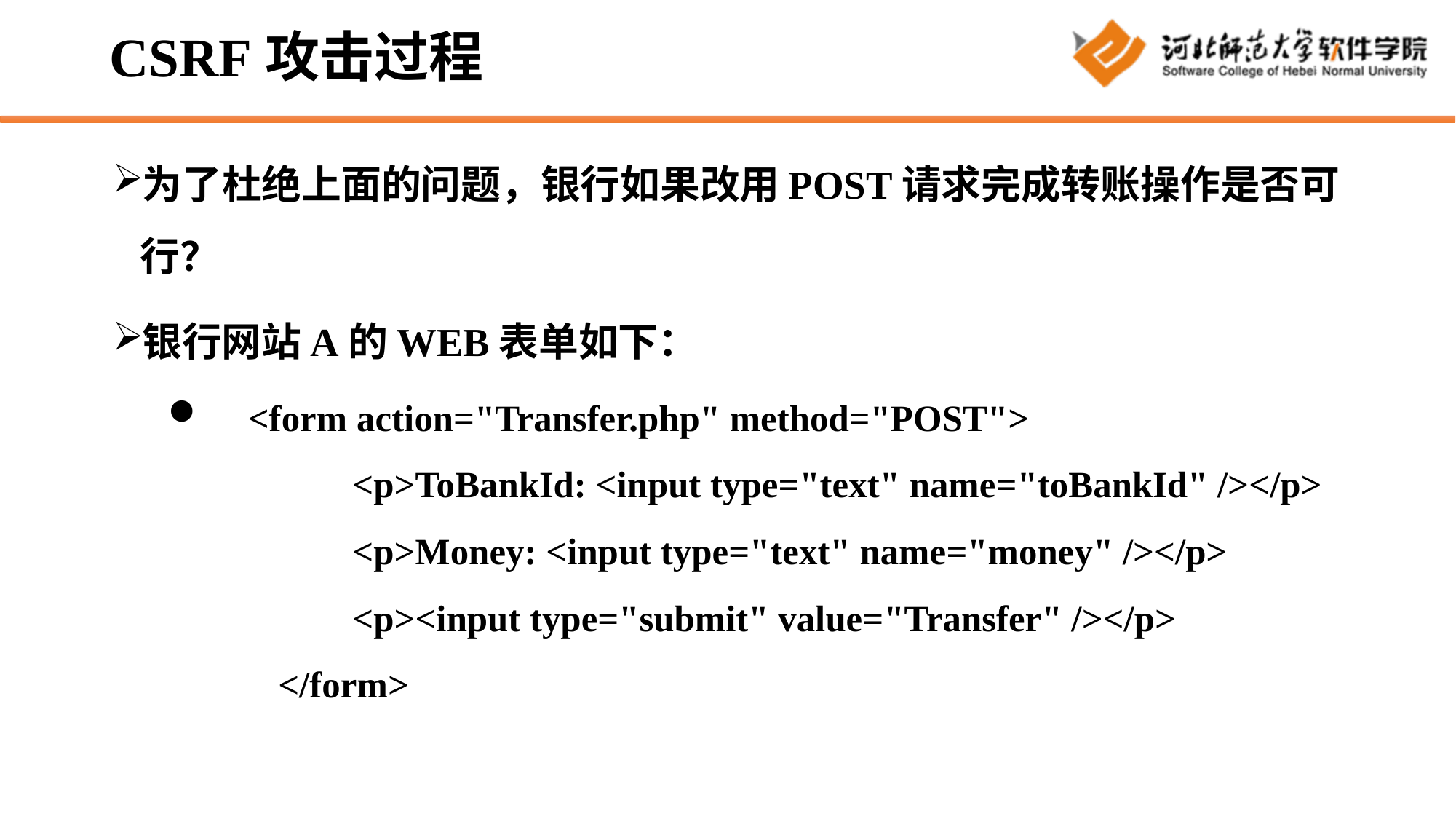

# CSRF攻击过程
为了杜绝上面的问题，银行如果改用POST请求完成转账操作是否可行？
银行网站A的WEB表单如下：
　<form action="Transfer.php" method="POST">
　　　　<p>ToBankId: <input type="text" name="toBankId" /></p>
　　　　<p>Money: <input type="text" name="money" /></p>
　　　　<p><input type="submit" value="Transfer" /></p>
　　</form>